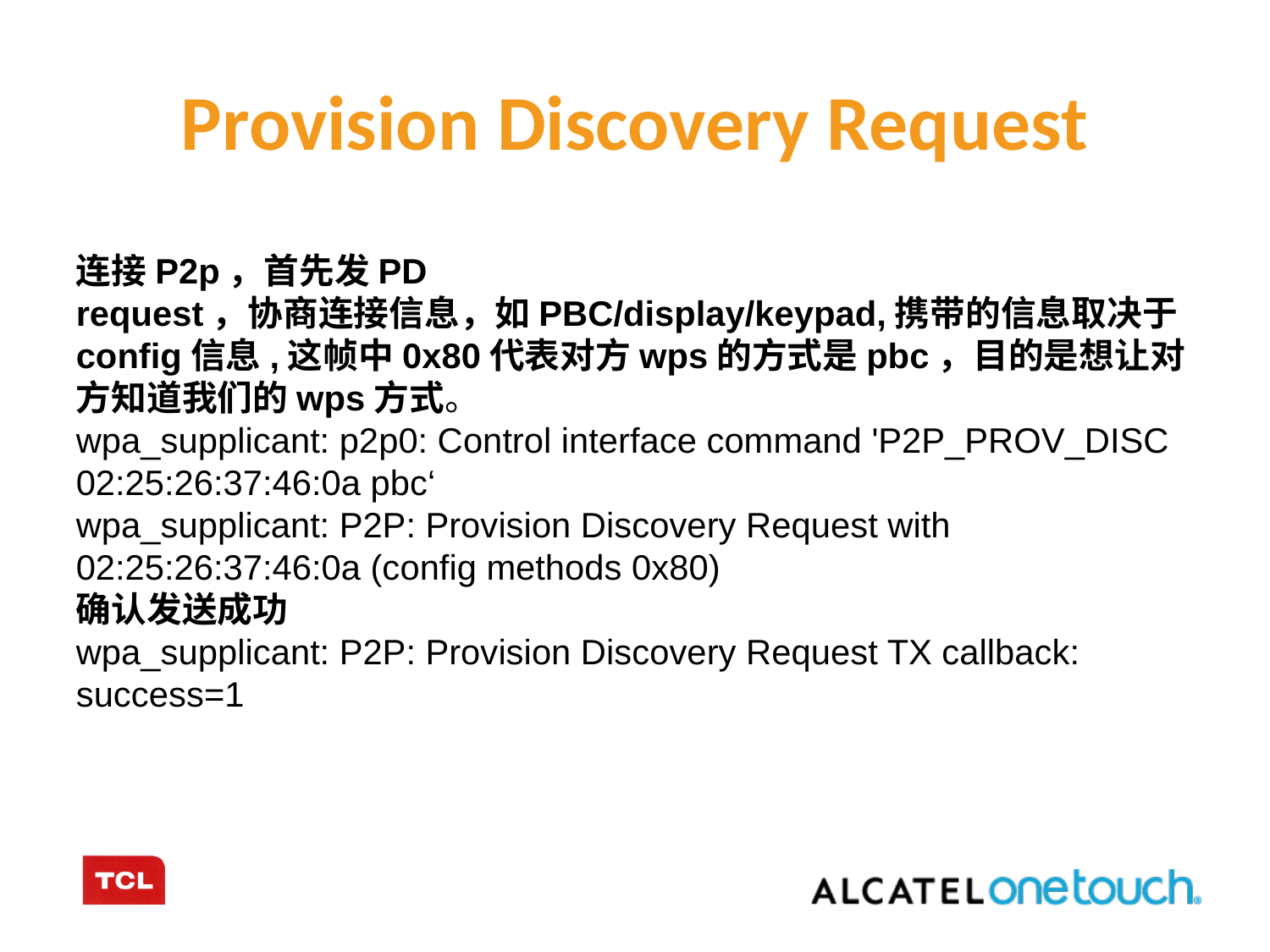

Provision Discovery Request
连接P2p，首先发PD request，协商连接信息，如PBC/display/keypad,携带的信息取决于config信息,这帧中0x80代表对方wps的方式是pbc，目的是想让对方知道我们的wps方式。
wpa_supplicant: p2p0: Control interface command 'P2P_PROV_DISC 02:25:26:37:46:0a pbc‘
wpa_supplicant: P2P: Provision Discovery Request with 02:25:26:37:46:0a (config methods 0x80)
确认发送成功
wpa_supplicant: P2P: Provision Discovery Request TX callback: success=1